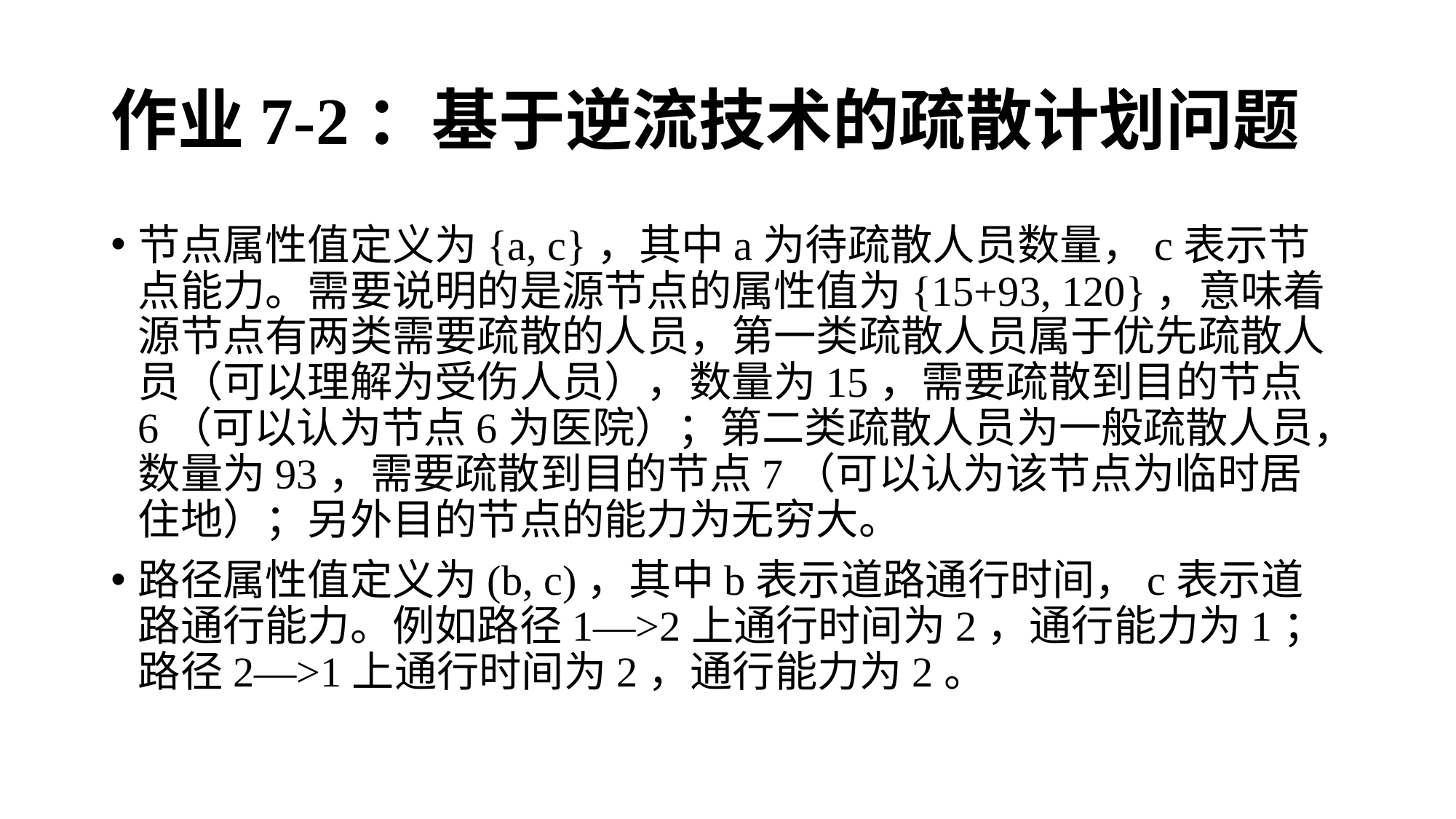

# 作业7-2：基于逆流技术的疏散计划问题
节点属性值定义为{a, c}，其中a为待疏散人员数量，c表示节点能力。需要说明的是源节点的属性值为{15+93, 120}，意味着源节点有两类需要疏散的人员，第一类疏散人员属于优先疏散人员（可以理解为受伤人员），数量为15，需要疏散到目的节点6（可以认为节点6为医院）；第二类疏散人员为一般疏散人员，数量为93，需要疏散到目的节点7（可以认为该节点为临时居住地）；另外目的节点的能力为无穷大。
路径属性值定义为(b, c)，其中b表示道路通行时间，c表示道路通行能力。例如路径1—>2上通行时间为2，通行能力为1；路径2—>1上通行时间为2，通行能力为2。